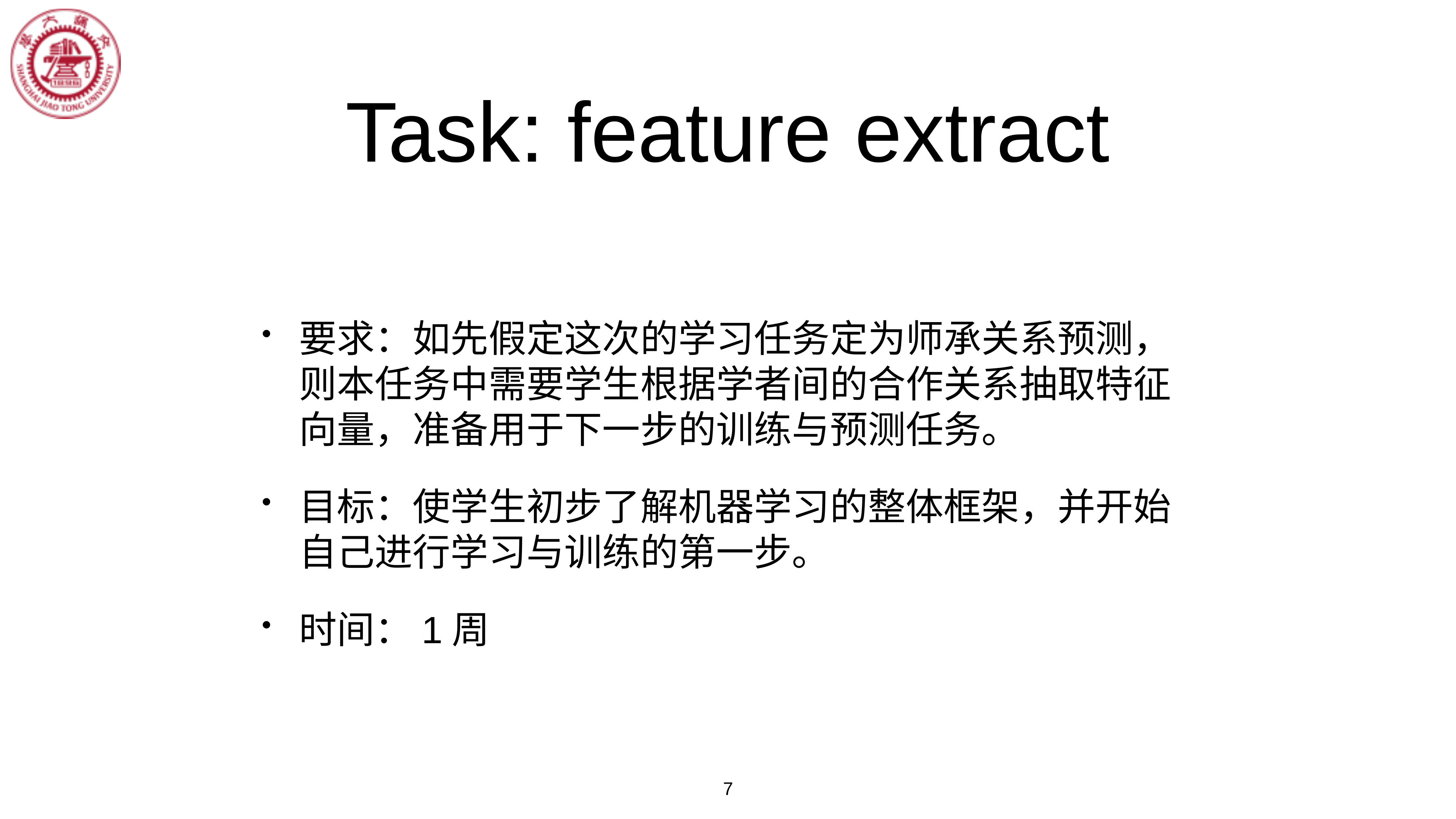

# Task: feature extract
要求：如先假定这次的学习任务定为师承关系预测，则本任务中需要学生根据学者间的合作关系抽取特征向量，准备用于下一步的训练与预测任务。
目标：使学生初步了解机器学习的整体框架，并开始自己进行学习与训练的第一步。
时间：1周
7